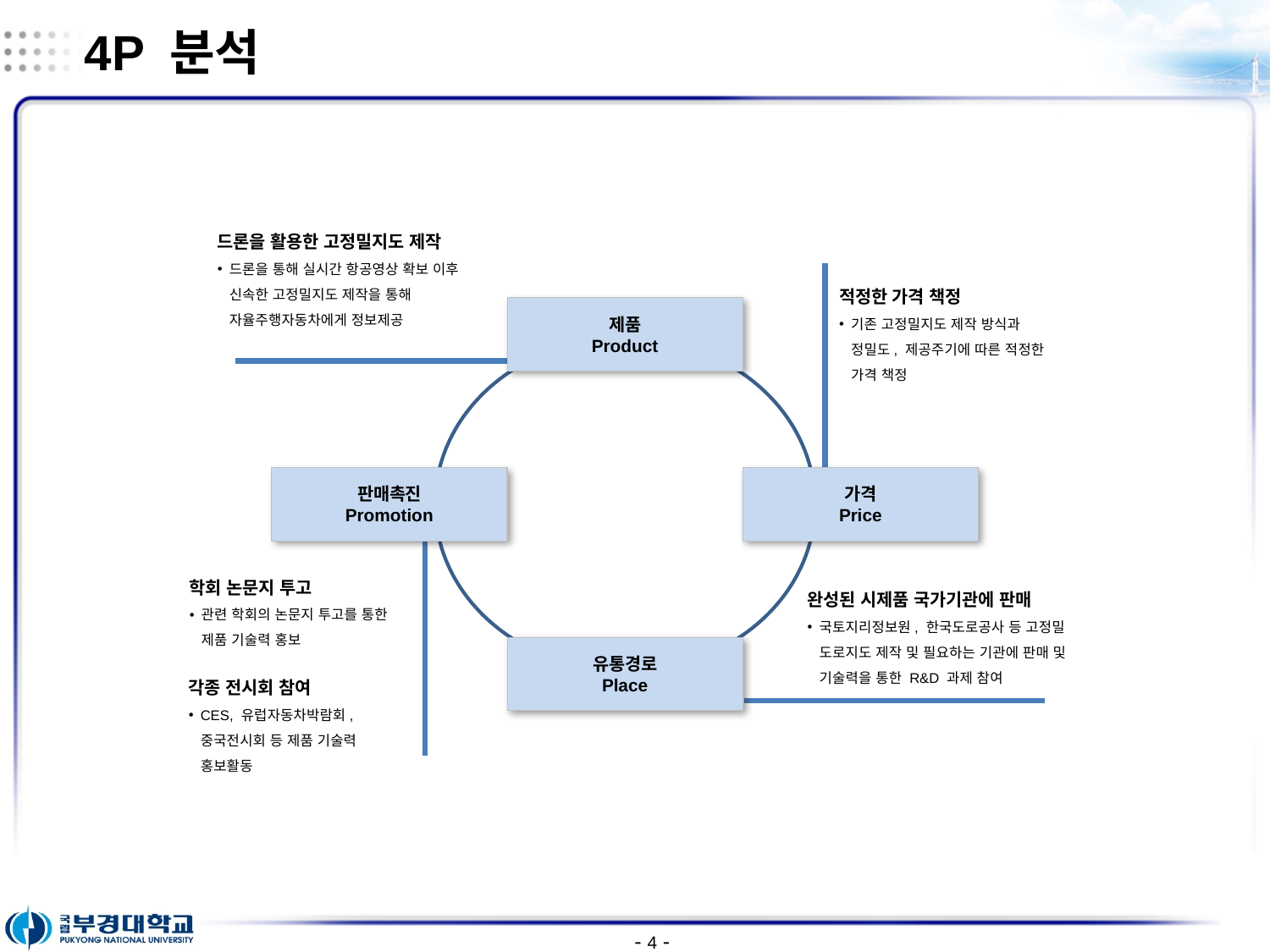

4P 분석
드론을 활용한 고정밀지도 제작
드론을 통해 실시간 항공영상 확보 이후 신속한 고정밀지도 제작을 통해 자율주행자동차에게 정보제공
적정한 가격 책정
기존 고정밀지도 제작 방식과 정밀도, 제공주기에 따른 적정한 가격 책정
제품
Product

판매촉진
Promotion
가격
Price
학회 논문지 투고
관련 학회의 논문지 투고를 통한 제품 기술력 홍보
완성된 시제품 국가기관에 판매
국토지리정보원, 한국도로공사 등 고정밀 도로지도 제작 및 필요하는 기관에 판매 및 기술력을 통한 R&D 과제 참여
유통경로
Place
각종 전시회 참여
CES, 유럽자동차박람회, 중국전시회 등 제품 기술력 홍보활동